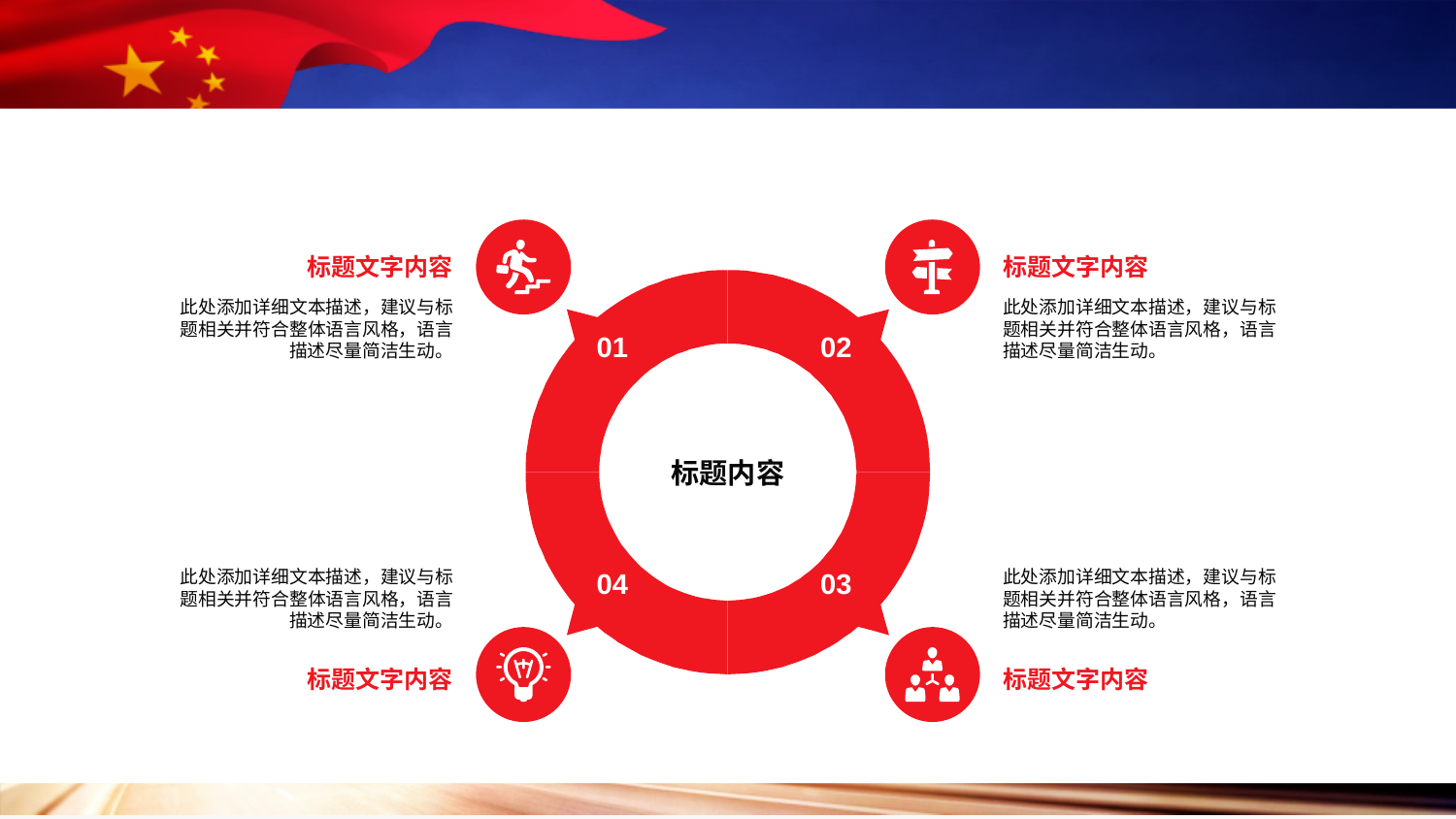

#

标题文字内容
标题文字内容

此处添加详细文本描述，建议与标题相关并符合整体语言风格，语言描述尽量简洁生动。
此处添加详细文本描述，建议与标题相关并符合整体语言风格，语言描述尽量简洁生动。
01
02
标题内容
此处添加详细文本描述，建议与标题相关并符合整体语言风格，语言描述尽量简洁生动。
此处添加详细文本描述，建议与标题相关并符合整体语言风格，语言描述尽量简洁生动。
04
03

标题文字内容
标题文字内容